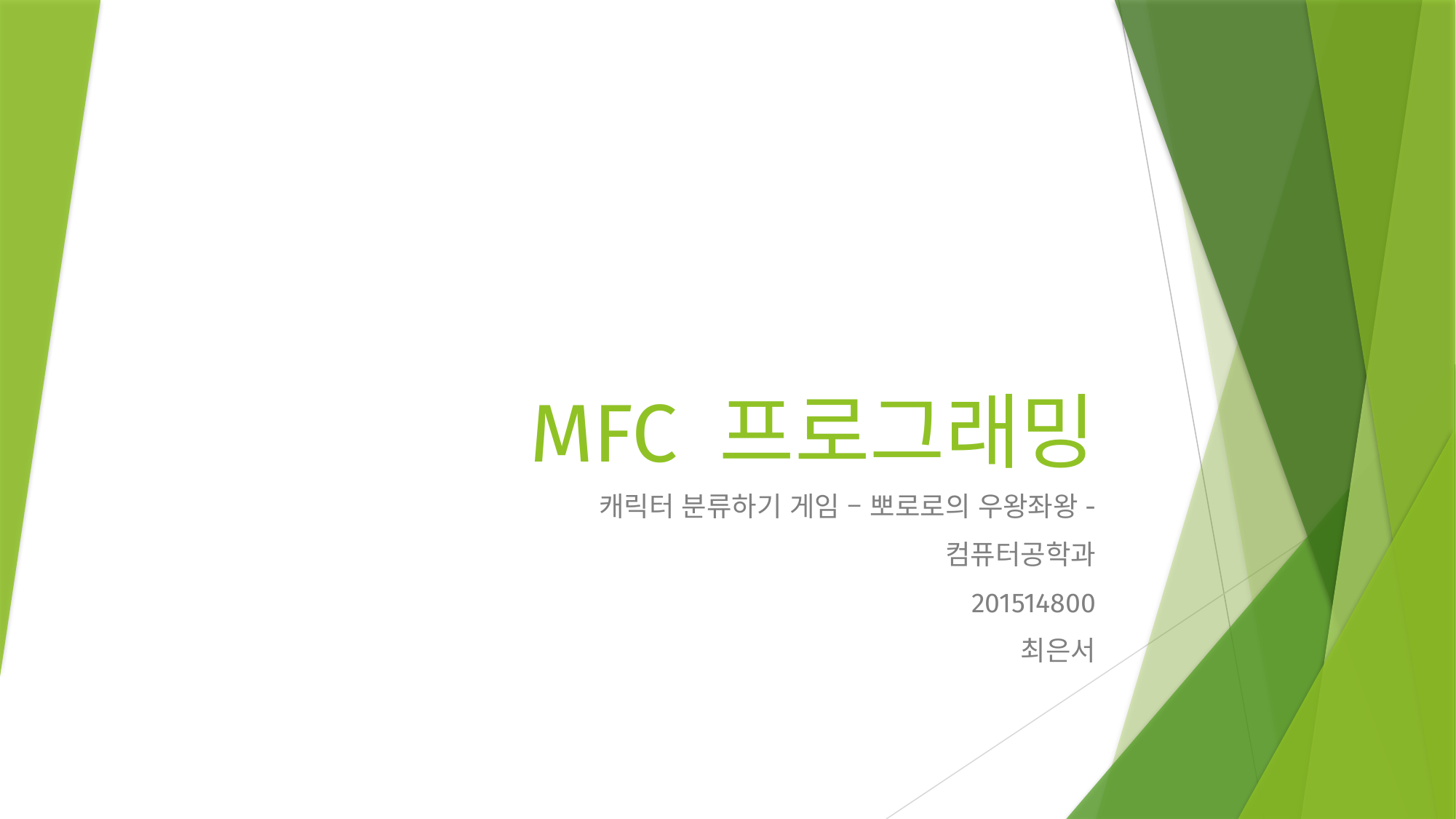

# MFC 프로그래밍
캐릭터 분류하기 게임 – 뽀로로의 우왕좌왕-
컴퓨터공학과
201514800
최은서